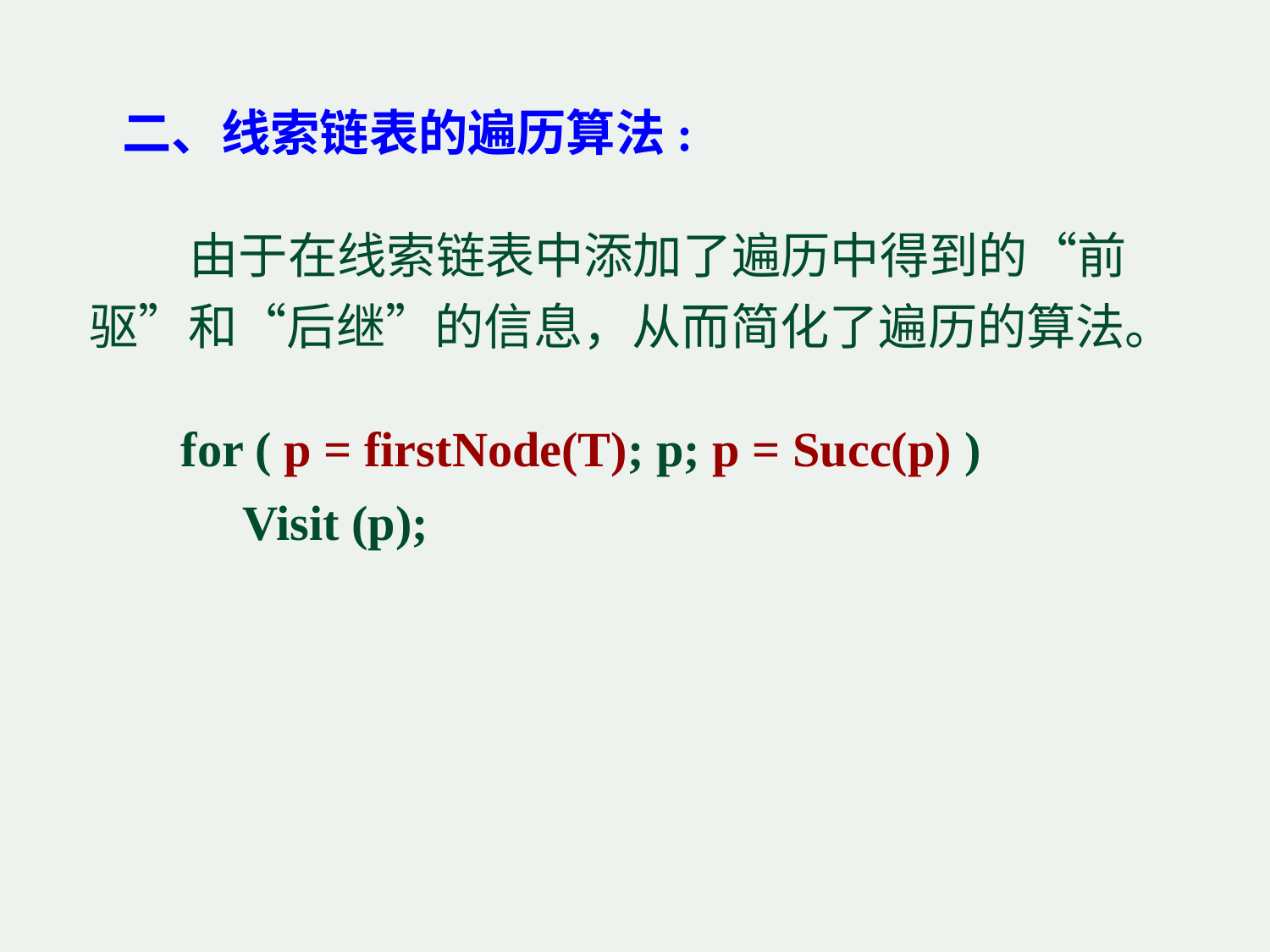

二、线索链表的遍历算法:
        由于在线索链表中添加了遍历中得到的“前驱”和“后继”的信息，从而简化了遍历的算法。
 for ( p = firstNode(T); p; p = Succ(p) )
      Visit (p);